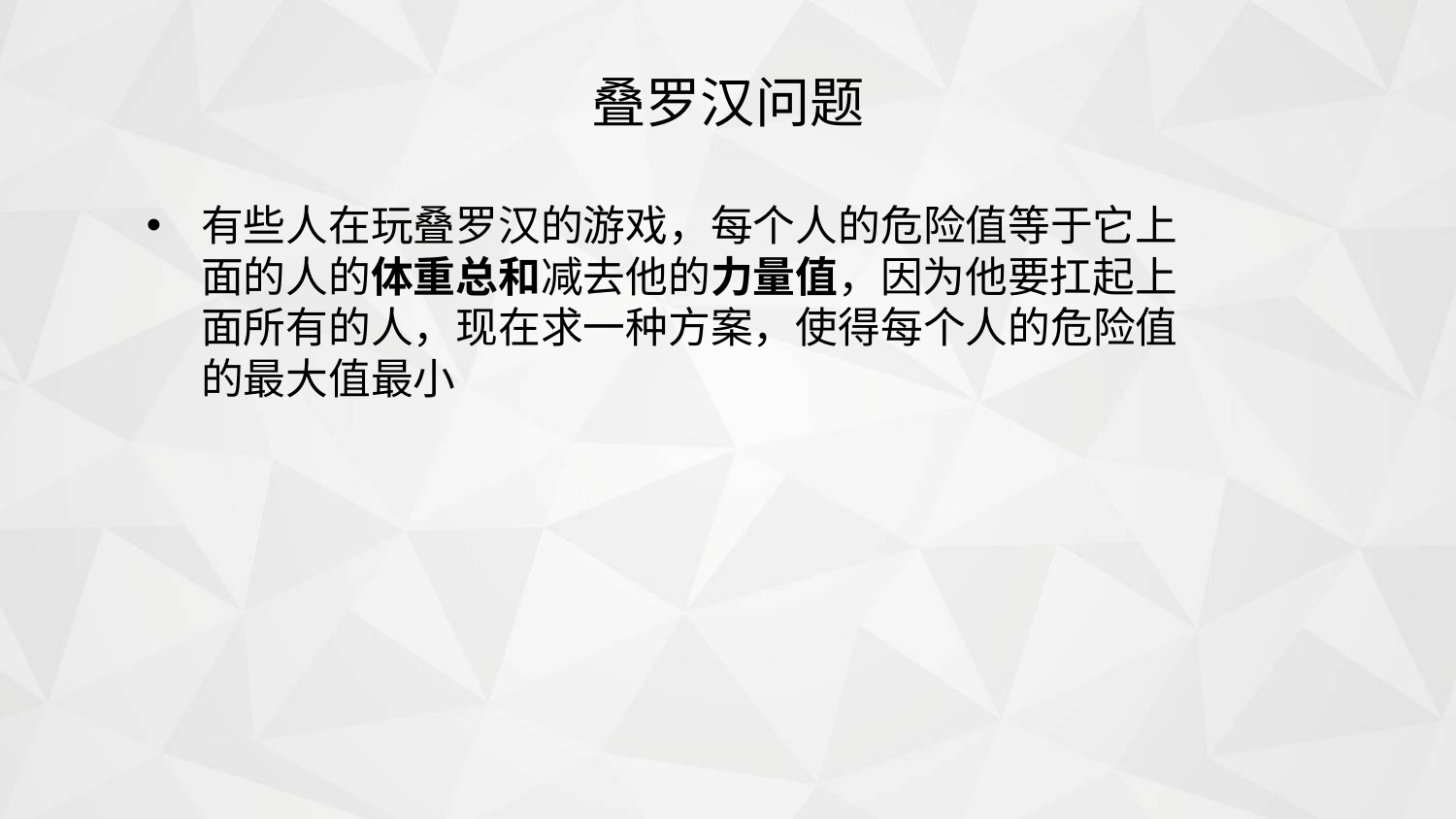

# 叠罗汉问题
有些人在玩叠罗汉的游戏，每个人的危险值等于它上面的人的体重总和减去他的力量值，因为他要扛起上面所有的人，现在求一种方案，使得每个人的危险值的最大值最小